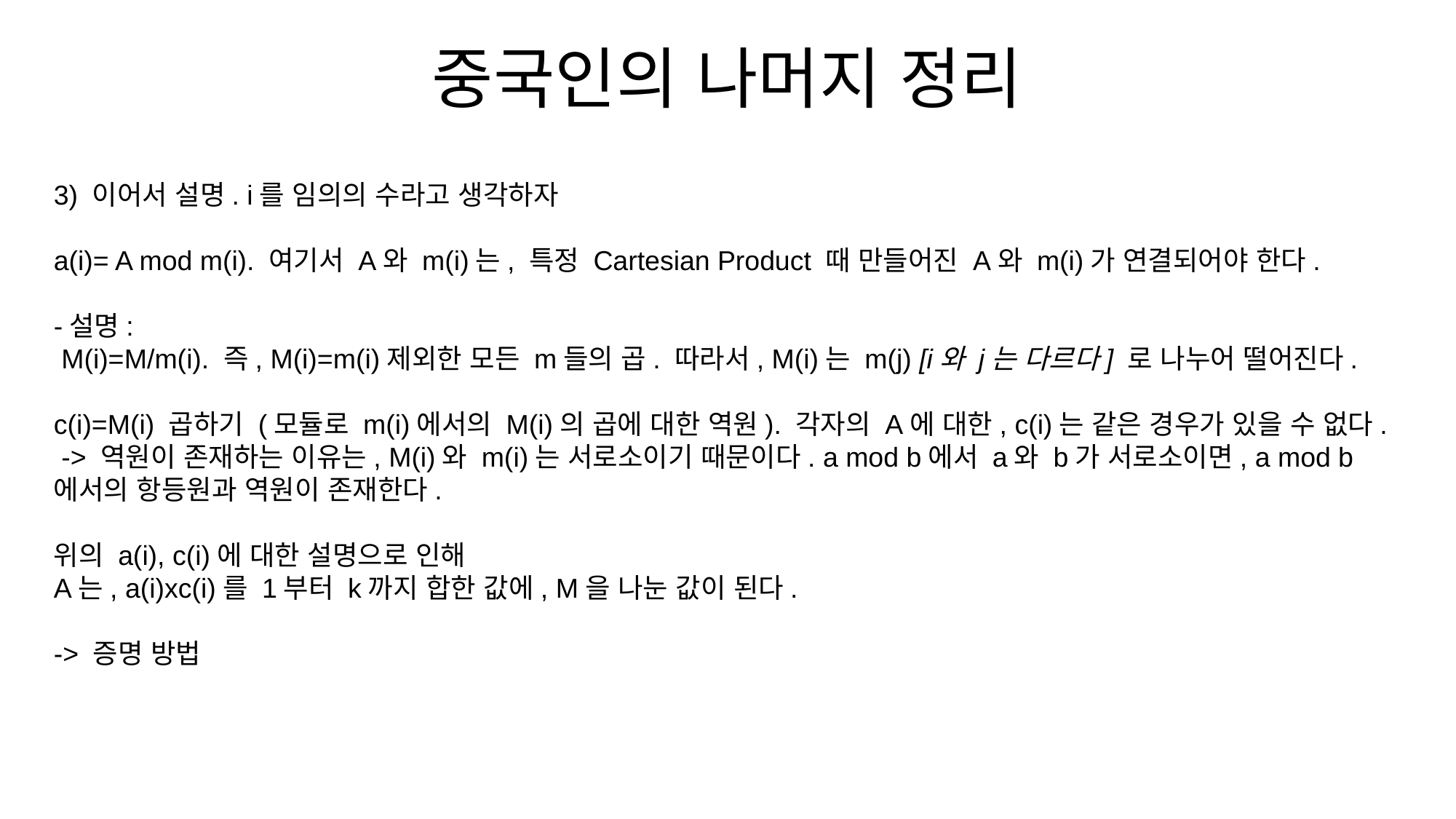

# 중국인의 나머지 정리
3) 이어서 설명. i를 임의의 수라고 생각하자

a(i)= A mod m(i). 여기서 A와 m(i)는, 특정 Cartesian Product 때 만들어진 A와 m(i)가 연결되어야 한다.

-설명:
 M(i)=M/m(i). 즉, M(i)=m(i)제외한 모든 m들의 곱. 따라서, M(i)는 m(j) [i와 j는 다르다] 로 나누어 떨어진다.

c(i)=M(i) 곱하기 (모듈로 m(i)에서의 M(i)의 곱에 대한 역원). 각자의 A에 대한, c(i)는 같은 경우가 있을 수 없다.
 -> 역원이 존재하는 이유는, M(i)와 m(i)는 서로소이기 때문이다. a mod b에서 a와 b가 서로소이면, a mod b에서의 항등원과 역원이 존재한다.

위의 a(i), c(i)에 대한 설명으로 인해
A는, a(i)xc(i)를 1부터 k까지 합한 값에, M을 나눈 값이 된다.

-> 증명 방법